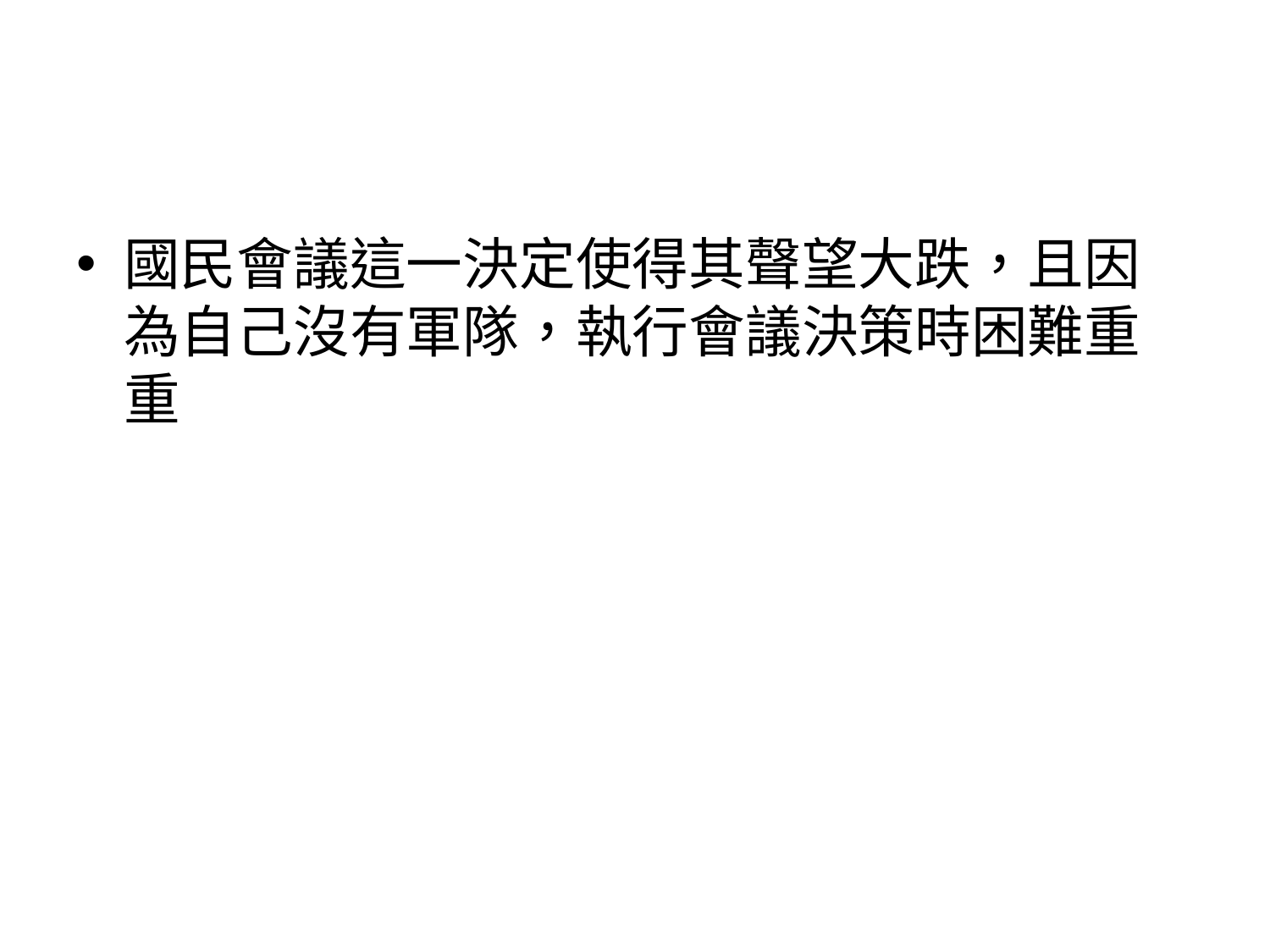

#
國民會議這一決定使得其聲望大跌，且因為自己沒有軍隊，執行會議決策時困難重重